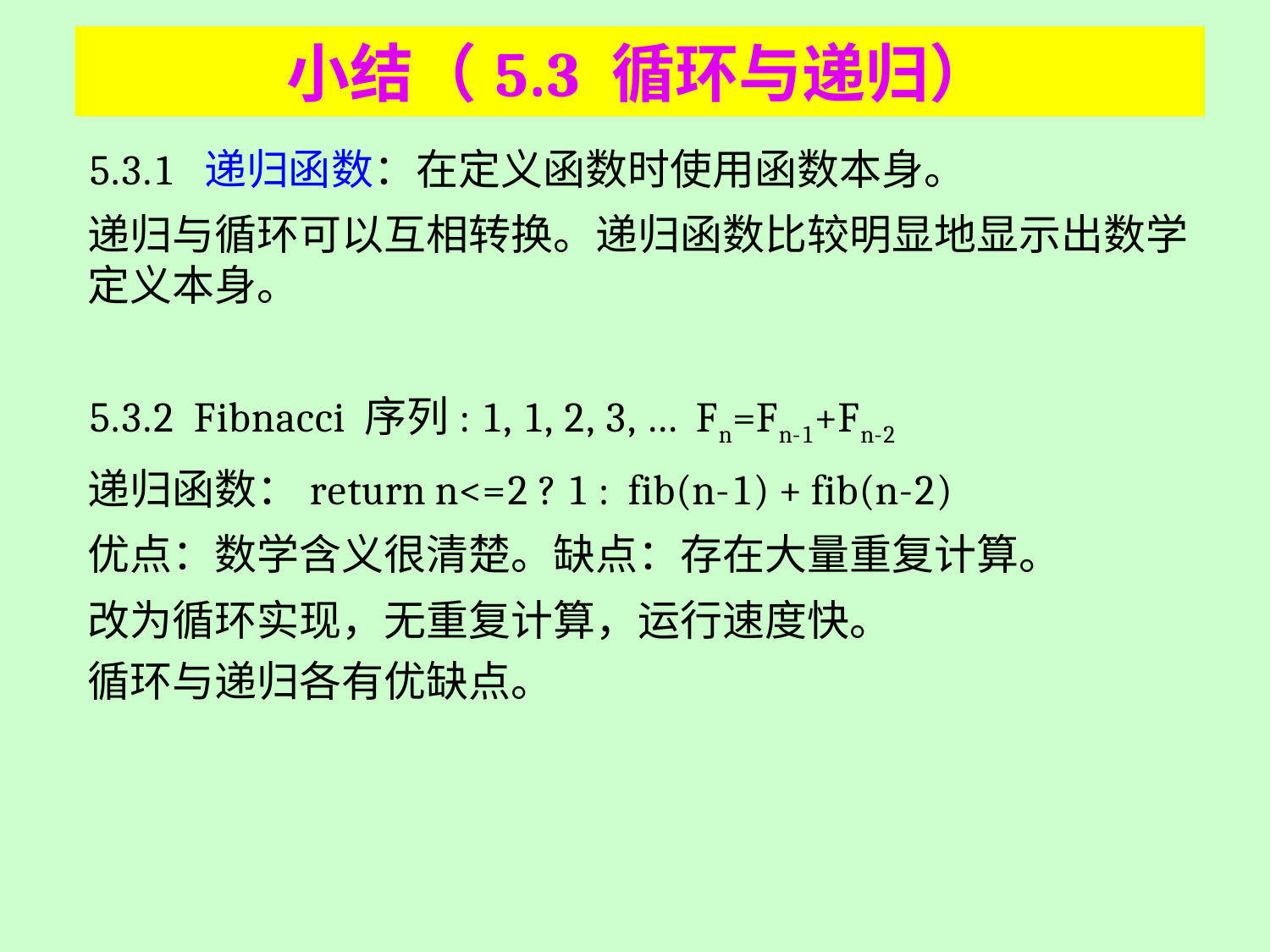

# 小结（5.3 循环与递归）
5.3.1  递归函数：在定义函数时使用函数本身。
递归与循环可以互相转换。递归函数比较明显地显示出数学定义本身。

5.3.2  Fibnacci 序列: 1, 1, 2, 3, …  Fn=Fn-1+Fn-2
递归函数：return n<=2 ? 1 :  fib(n-1) + fib(n-2)
优点：数学含义很清楚。缺点：存在大量重复计算。
改为循环实现，无重复计算，运行速度快。
循环与递归各有优缺点。

115